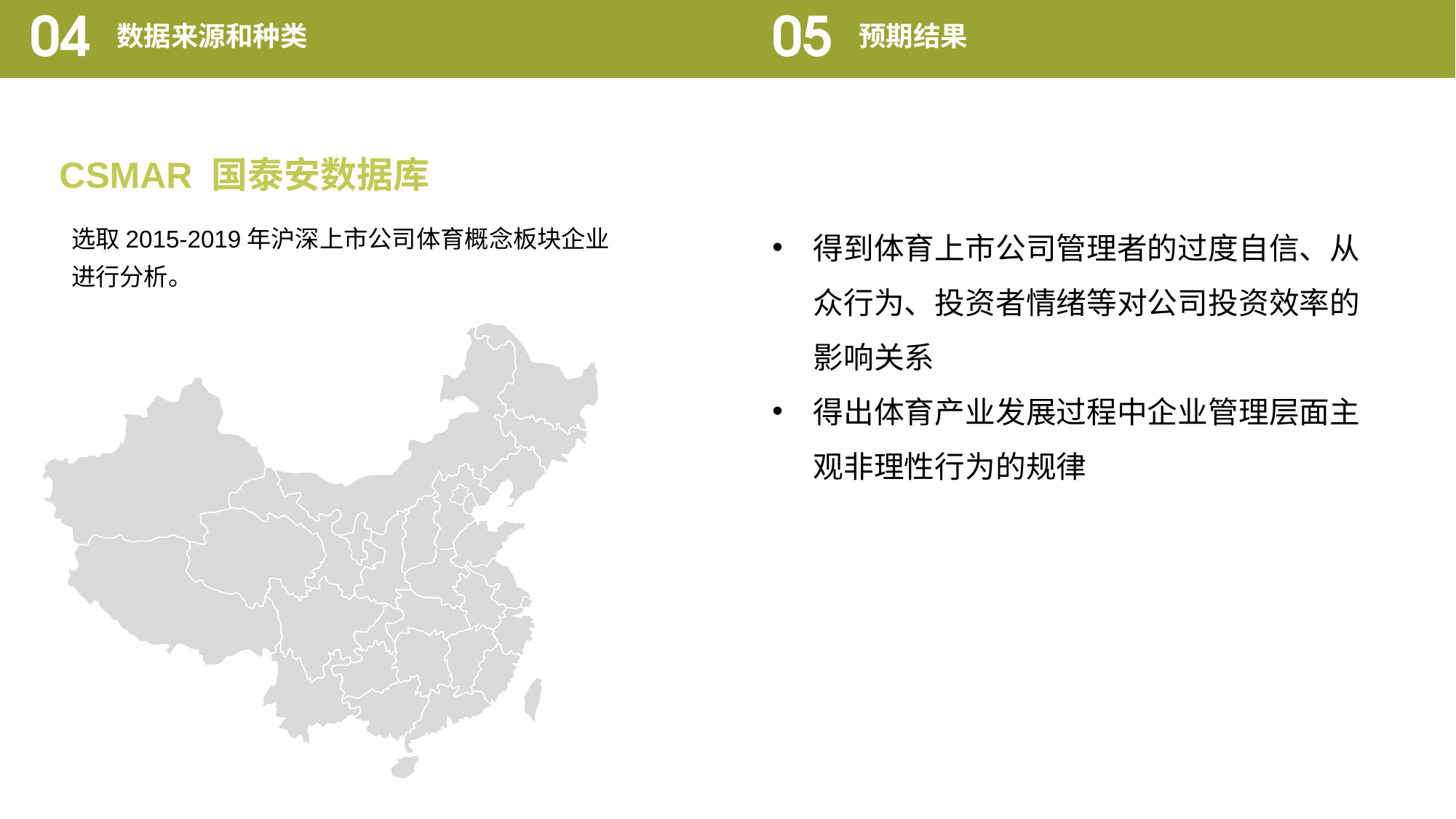

04
05
数据来源和种类
预期结果
CSMAR 国泰安数据库
得到体育上市公司管理者的过度自信、从众行为、投资者情绪等对公司投资效率的影响关系
得出体育产业发展过程中企业管理层面主观非理性行为的规律
选取2015-2019年沪深上市公司体育概念板块企业进行分析。